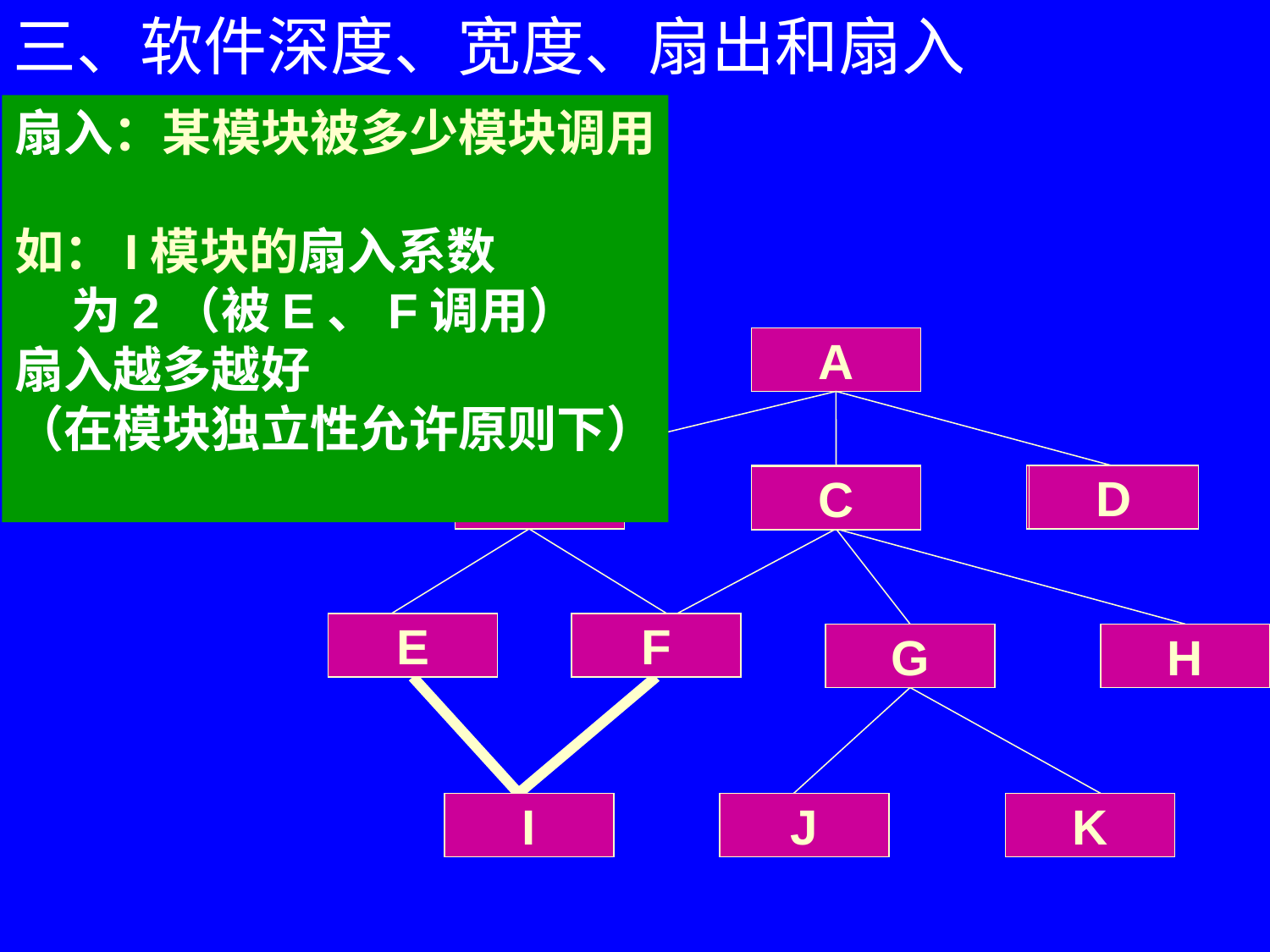

三、软件深度、宽度、扇出和扇入

扇入：某模块被多少模块调用

如：I模块的扇入系数
    为2（被E、F调用）
扇入越多越好
（在模块独立性允许原则下）

A

B

D
C

E

F

G

H

I

J

K

66